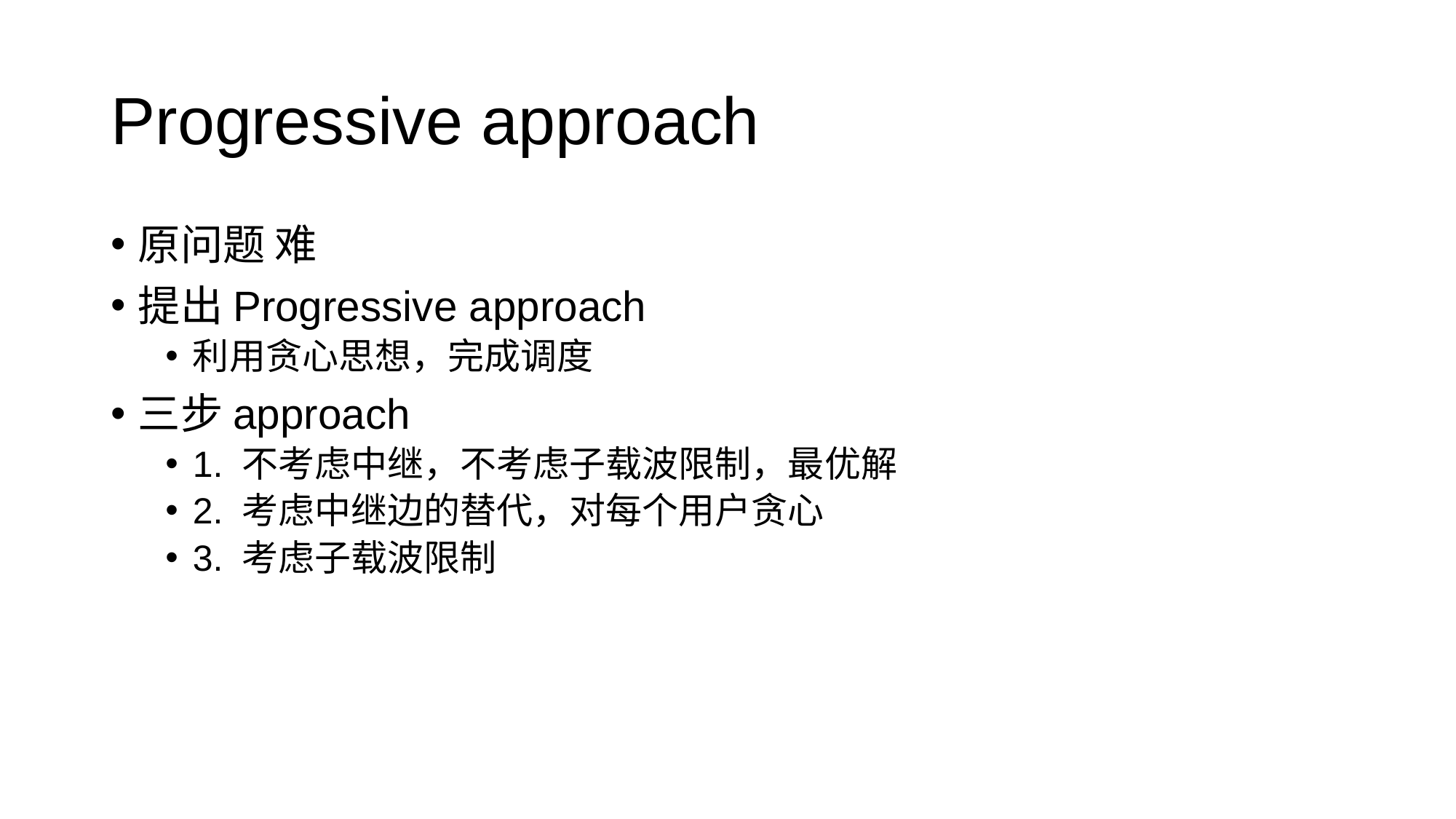

# Progressive approach
原问题 难
提出Progressive approach
利用贪心思想，完成调度
三步approach
1. 不考虑中继，不考虑子载波限制，最优解
2. 考虑中继边的替代，对每个用户贪心
3. 考虑子载波限制